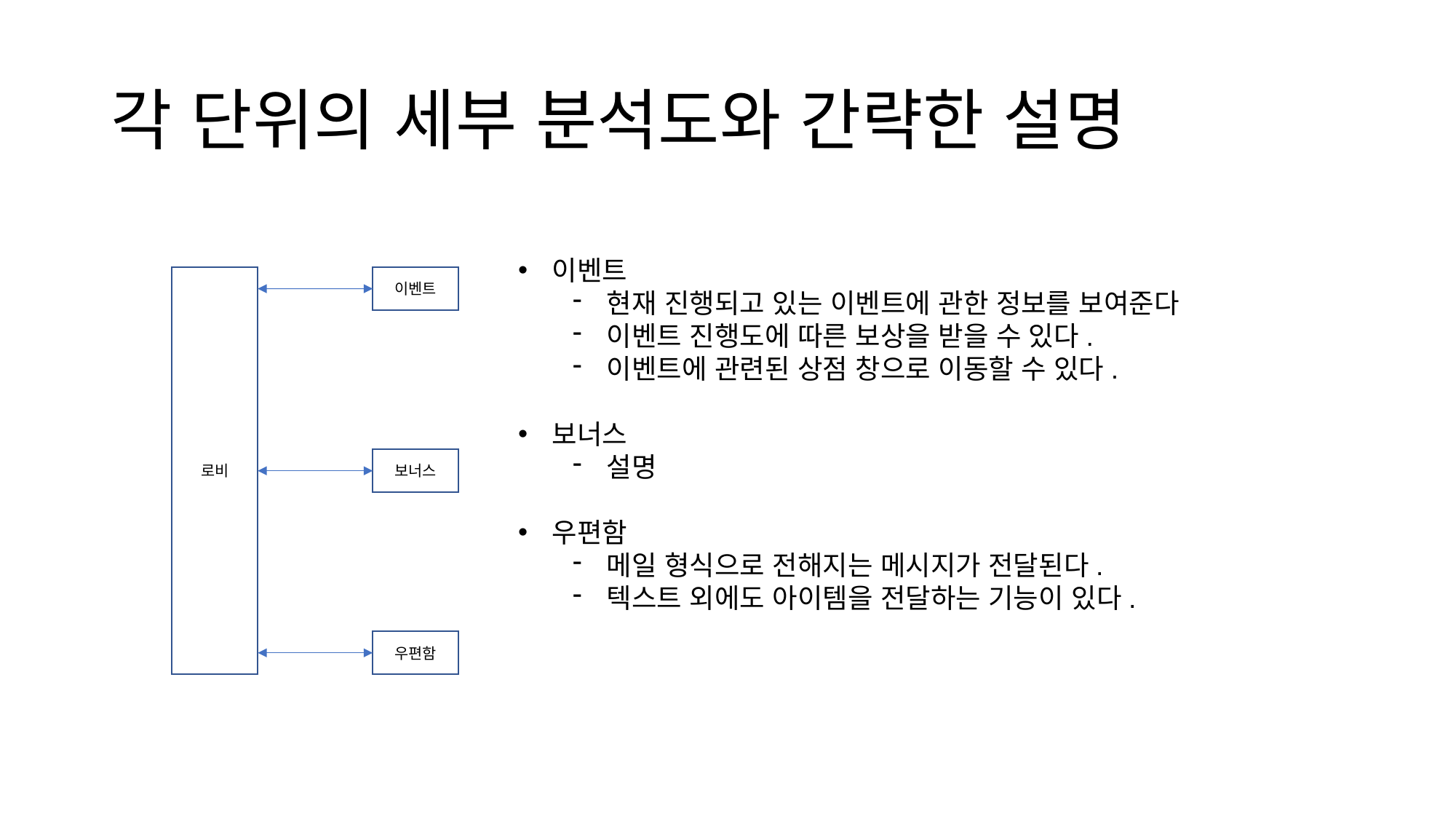

# 각 단위의 세부 분석도와 간략한 설명
이벤트
현재 진행되고 있는 이벤트에 관한 정보를 보여준다
이벤트 진행도에 따른 보상을 받을 수 있다.
이벤트에 관련된 상점 창으로 이동할 수 있다.

보너스
설명

우편함
메일 형식으로 전해지는 메시지가 전달된다.
텍스트 외에도 아이템을 전달하는 기능이 있다.
로비
이벤트
보너스
우편함